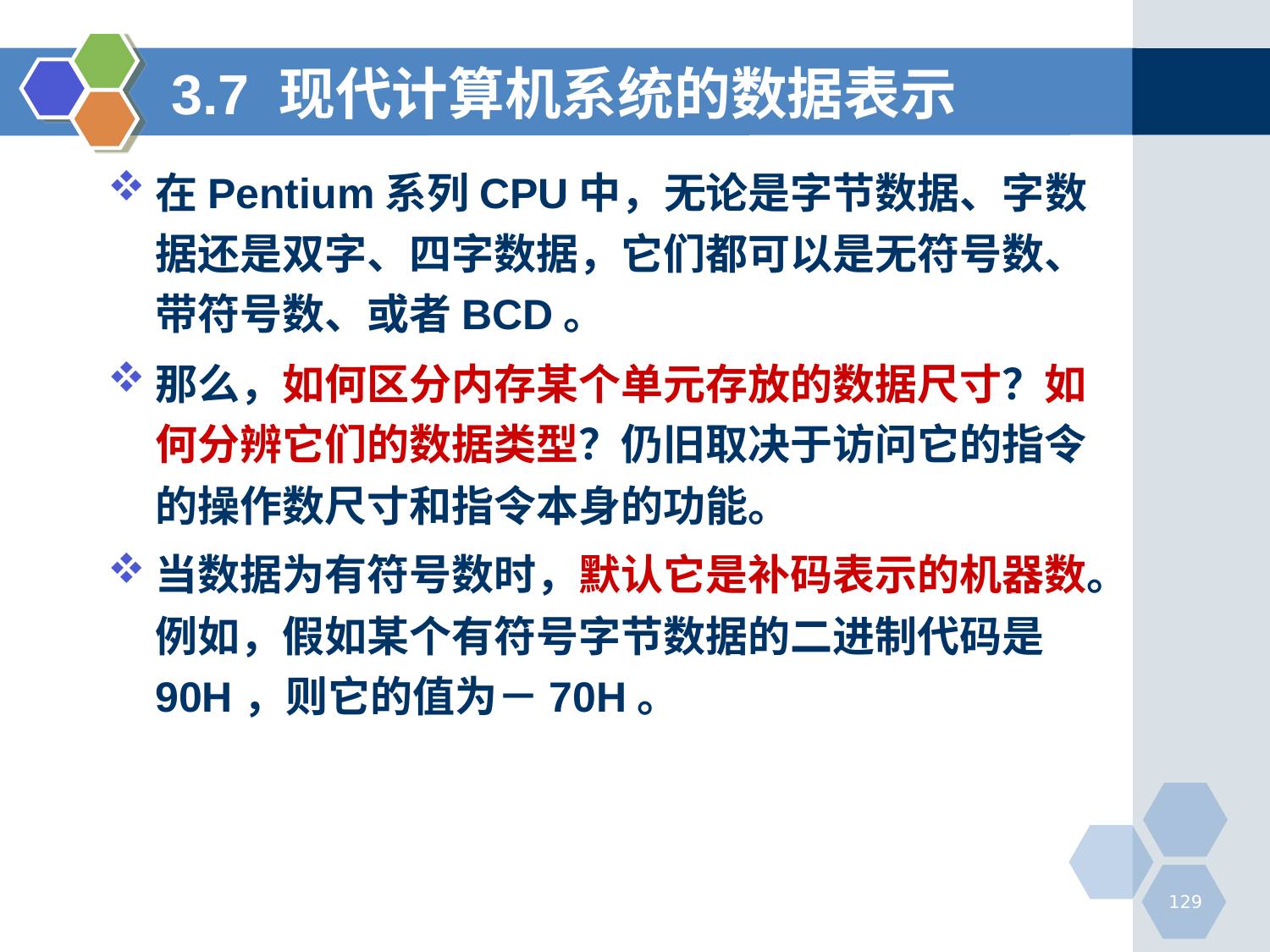

# 3.7 现代计算机系统的数据表示
在Pentium系列CPU中，无论是字节数据、字数据还是双字、四字数据，它们都可以是无符号数、带符号数、或者BCD。
那么，如何区分内存某个单元存放的数据尺寸？如何分辨它们的数据类型？仍旧取决于访问它的指令的操作数尺寸和指令本身的功能。
当数据为有符号数时，默认它是补码表示的机器数。例如，假如某个有符号字节数据的二进制代码是90H，则它的值为－70H。
129